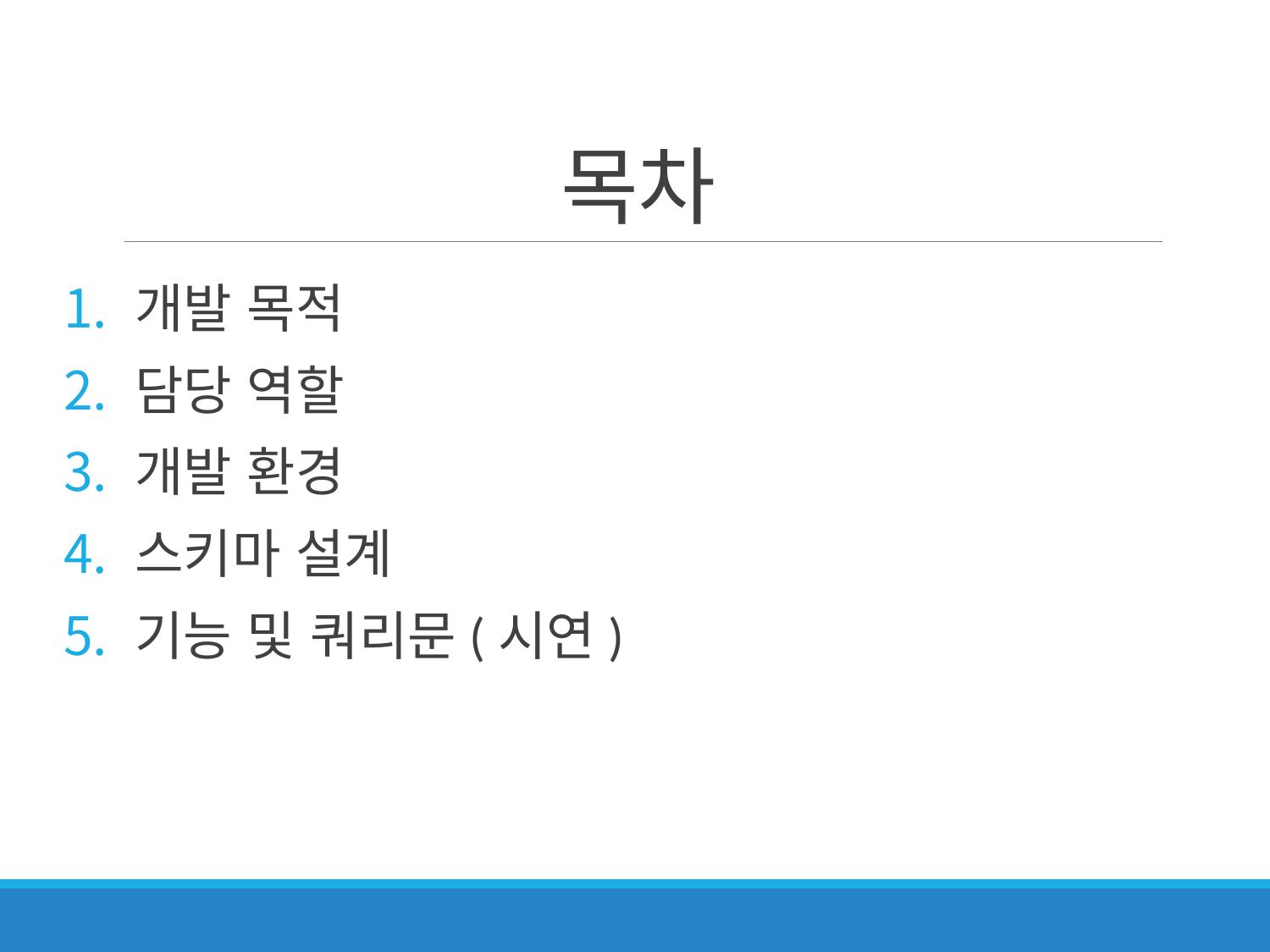

# 목차
개발 목적
담당 역할
개발 환경
스키마 설계
기능 및 쿼리문(시연)